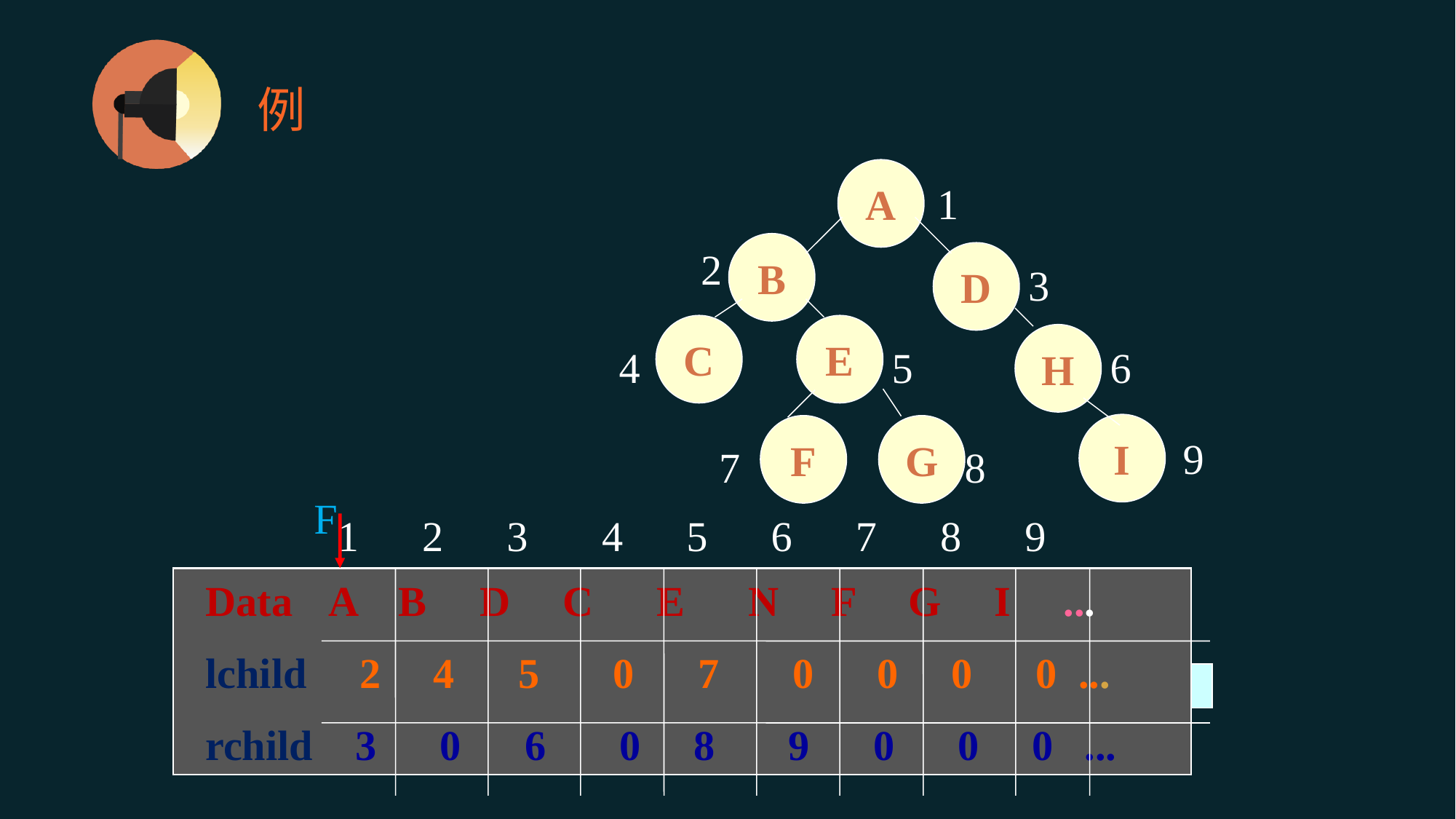

# 例
A

B
D

C
E
H

I
F
G
1
2
3
4
5
6
9
7
8
F
  1      2      3       4      5      6      7      8      9

  Data   A    B     D     C      E      N     F     G     I     ...
  lchild     2     4      5       0      7       0      0     0      0  ...
  rchild    3      0      6       0     8       9      0      0     0   ...